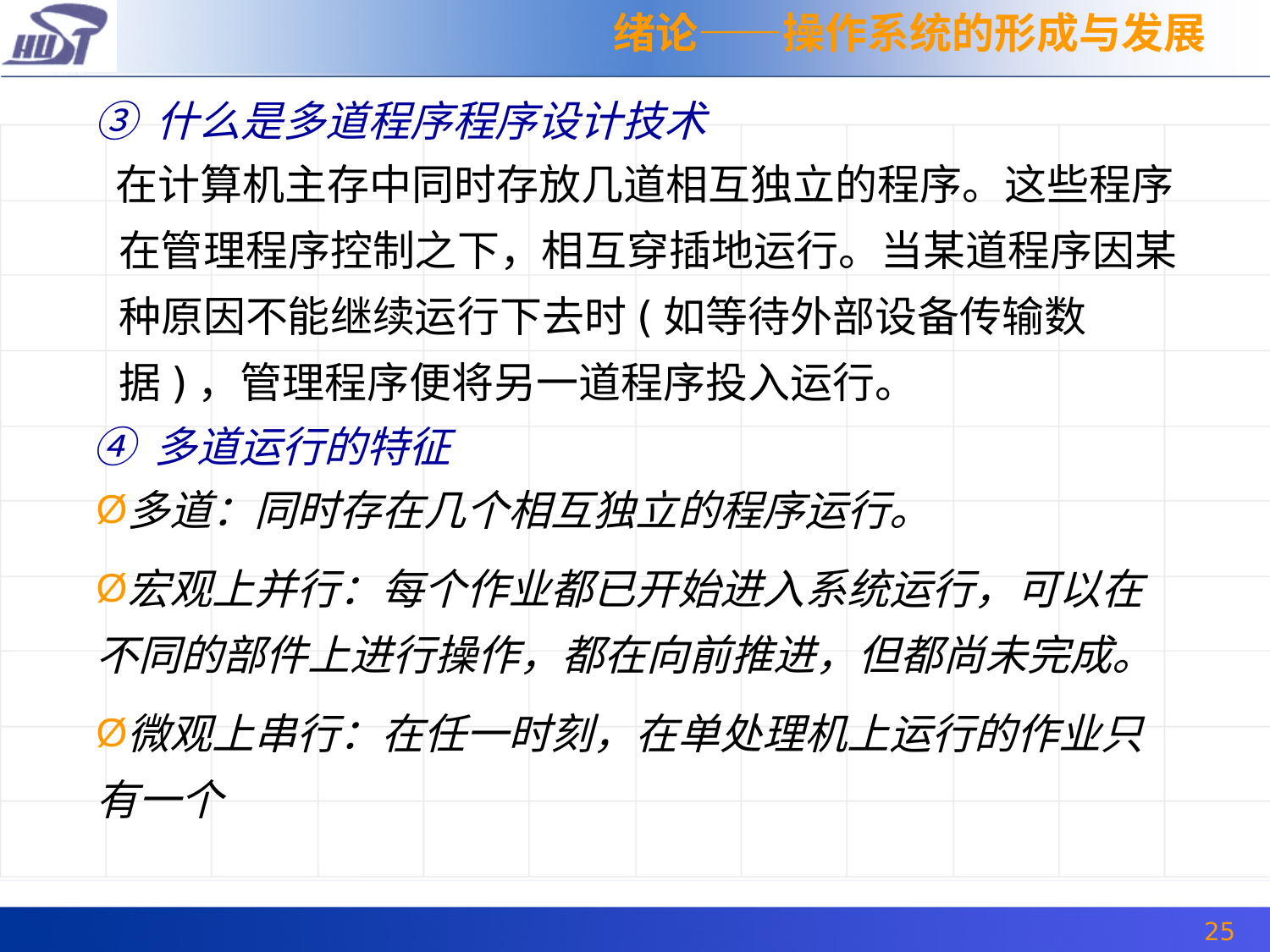

绪论——操作系统的形成与发展
③ 什么是多道程序程序设计技术
　　在计算机主存中同时存放几道相互独立的程序。这些程序在管理程序控制之下，相互穿插地运行。当某道程序因某种原因不能继续运行下去时(如等待外部设备传输数据)，管理程序便将另一道程序投入运行。
④ 多道运行的特征
多道：同时存在几个相互独立的程序运行。
宏观上并行：每个作业都已开始进入系统运行，可以在不同的部件上进行操作，都在向前推进，但都尚未完成。
微观上串行：在任一时刻，在单处理机上运行的作业只有一个
25